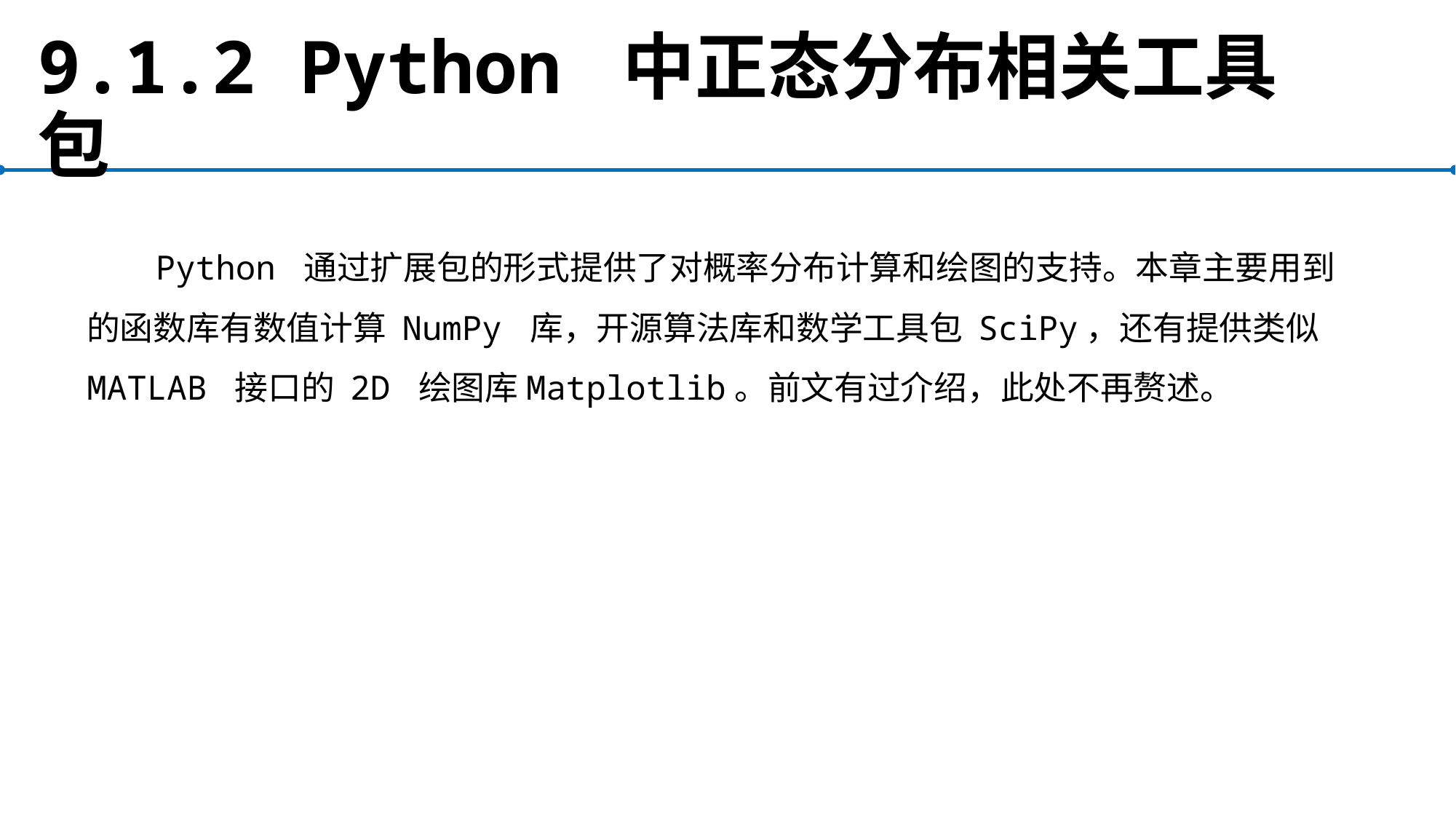

# 9.1.2 Python 中正态分布相关工具包
Python 通过扩展包的形式提供了对概率分布计算和绘图的支持。本章主要用到的函数库有数值计算 NumPy 库，开源算法库和数学工具包 SciPy，还有提供类似 MATLAB 接口的 2D 绘图库Matplotlib。前文有过介绍，此处不再赘述。